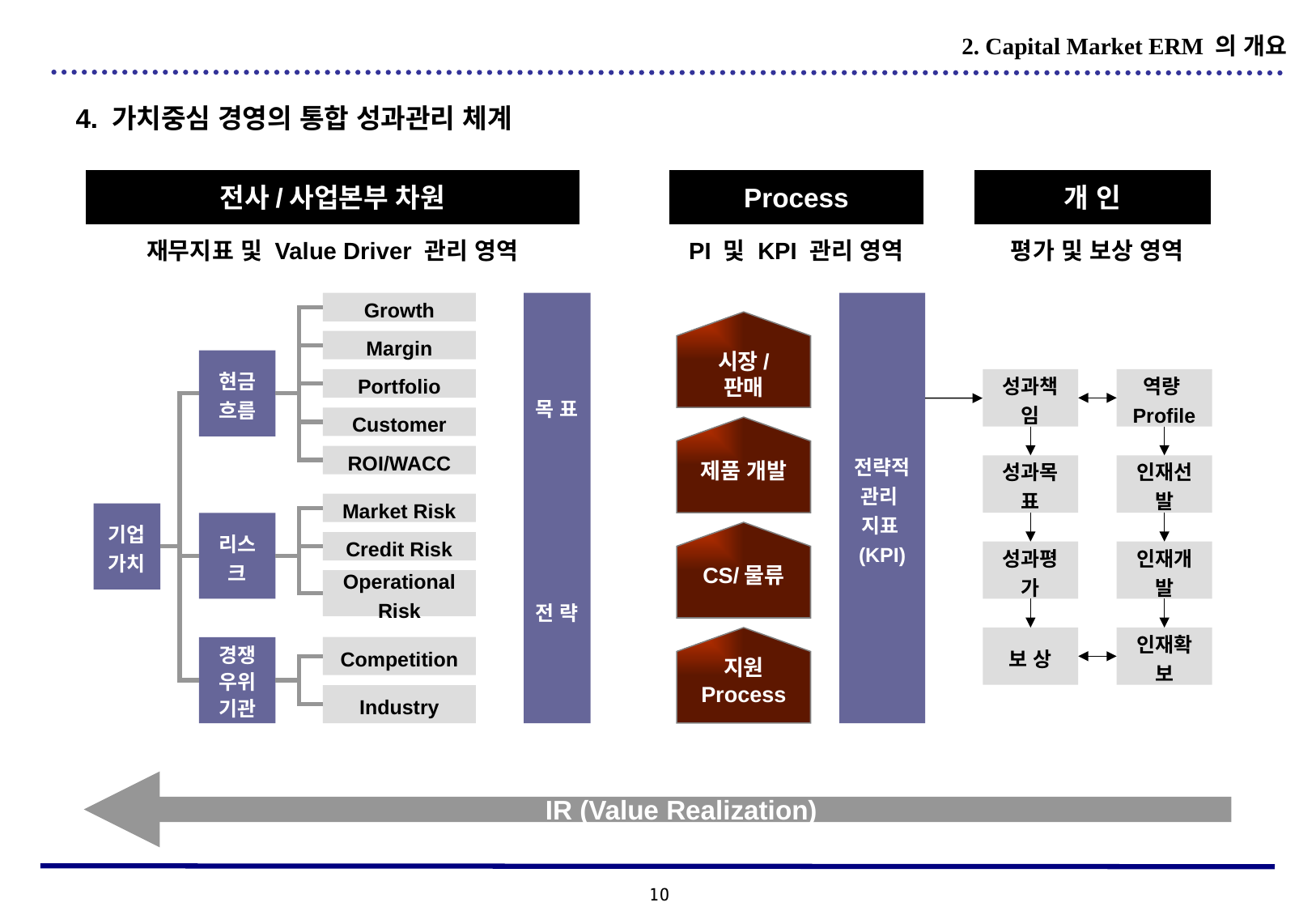

2. Capital Market ERM 의 개요
4. 가치중심 경영의 통합 성과관리 체계
전사/사업본부 차원
Process
개 인
재무지표 및 Value Driver 관리 영역
PI 및 KPI 관리 영역
평가 및 보상 영역

Growth
목 표

전 략
전략적 관리
지표(KPI)
Margin
시장/
판매
현금
흐름
Portfolio
성과책임
역량Profile

Customer
제품 개발
ROI/WACC
성과목표
인재선발
Market Risk

기업가치
리스크
Credit Risk
CS/물류
성과평가
인재개발
Operational Risk

보 상
인재확보
Competition
경쟁우위기관
지원 Process
Industry
IR (Value Realization)